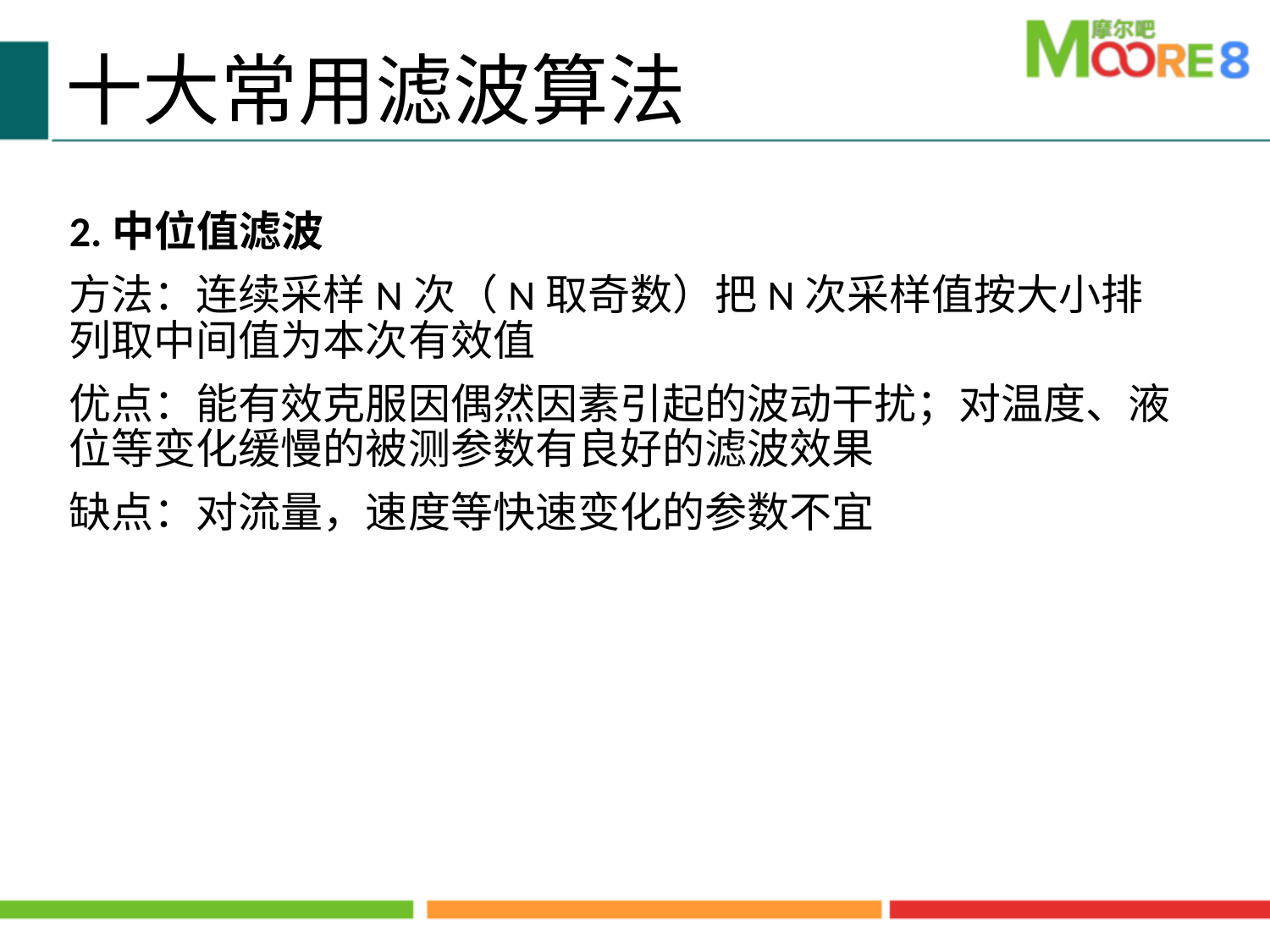

# 十大常用滤波算法
2.中位值滤波
方法：连续采样N次（N取奇数）把N次采样值按大小排列取中间值为本次有效值
优点：能有效克服因偶然因素引起的波动干扰；对温度、液位等变化缓慢的被测参数有良好的滤波效果
缺点：对流量，速度等快速变化的参数不宜